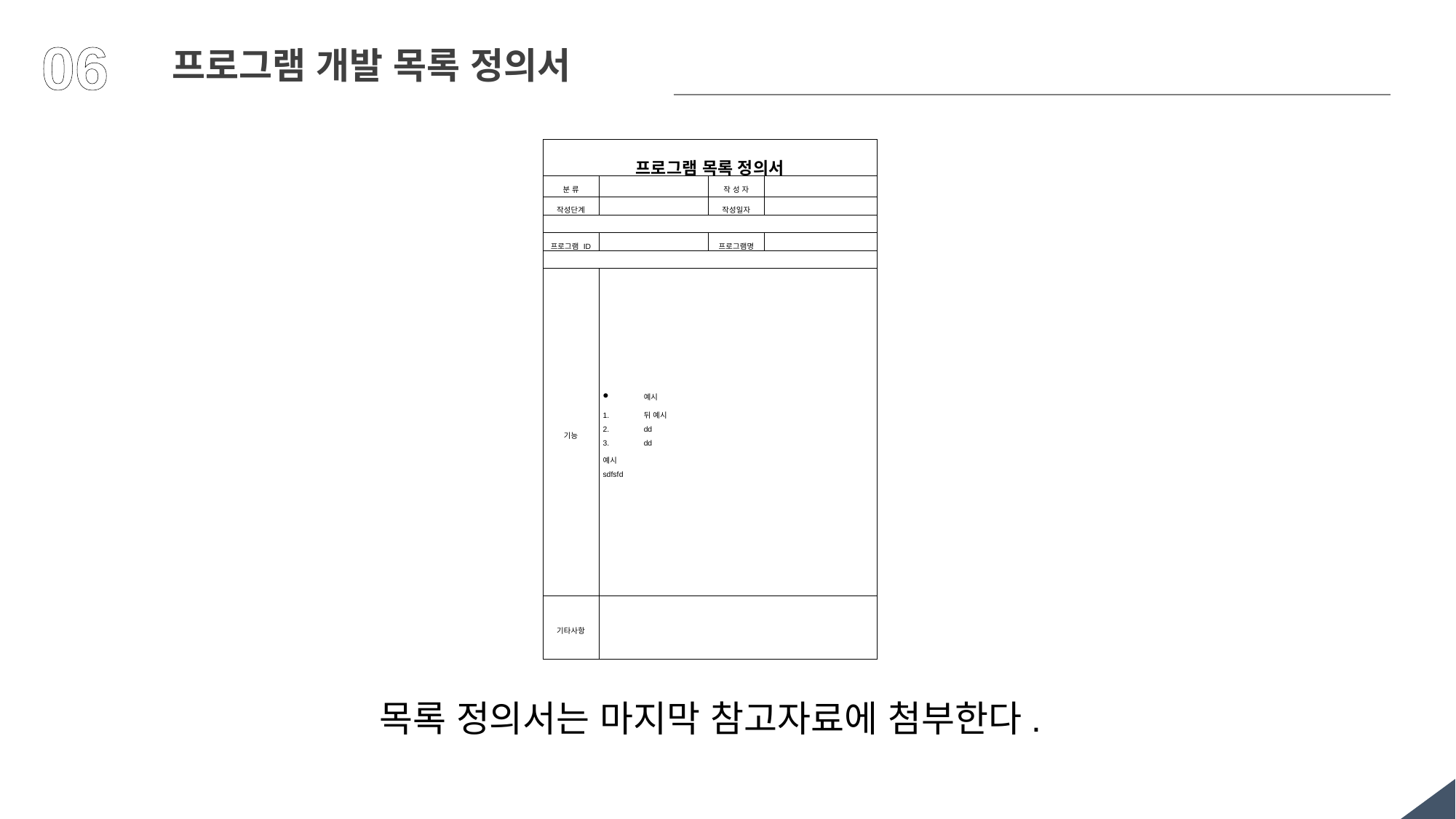

06
프로그램 개발 목록 정의서
| 프로그램 목록 정의서 |  |  |  |
| --- | --- | --- | --- |
| 분 류 |  | 작 성 자 |  |
| 작성단계 |  | 작성일자 |  |
|  |  |  |  |
| 프로그램 ID |  | 프로그램명 |  |
|  |  |  |  |
| 기능 | 예시 뒤 예시 dd dd 예시 sdfsfd |  |  |
| 기타사항 |  |  |  |
목록 정의서는 마지막 참고자료에 첨부한다.